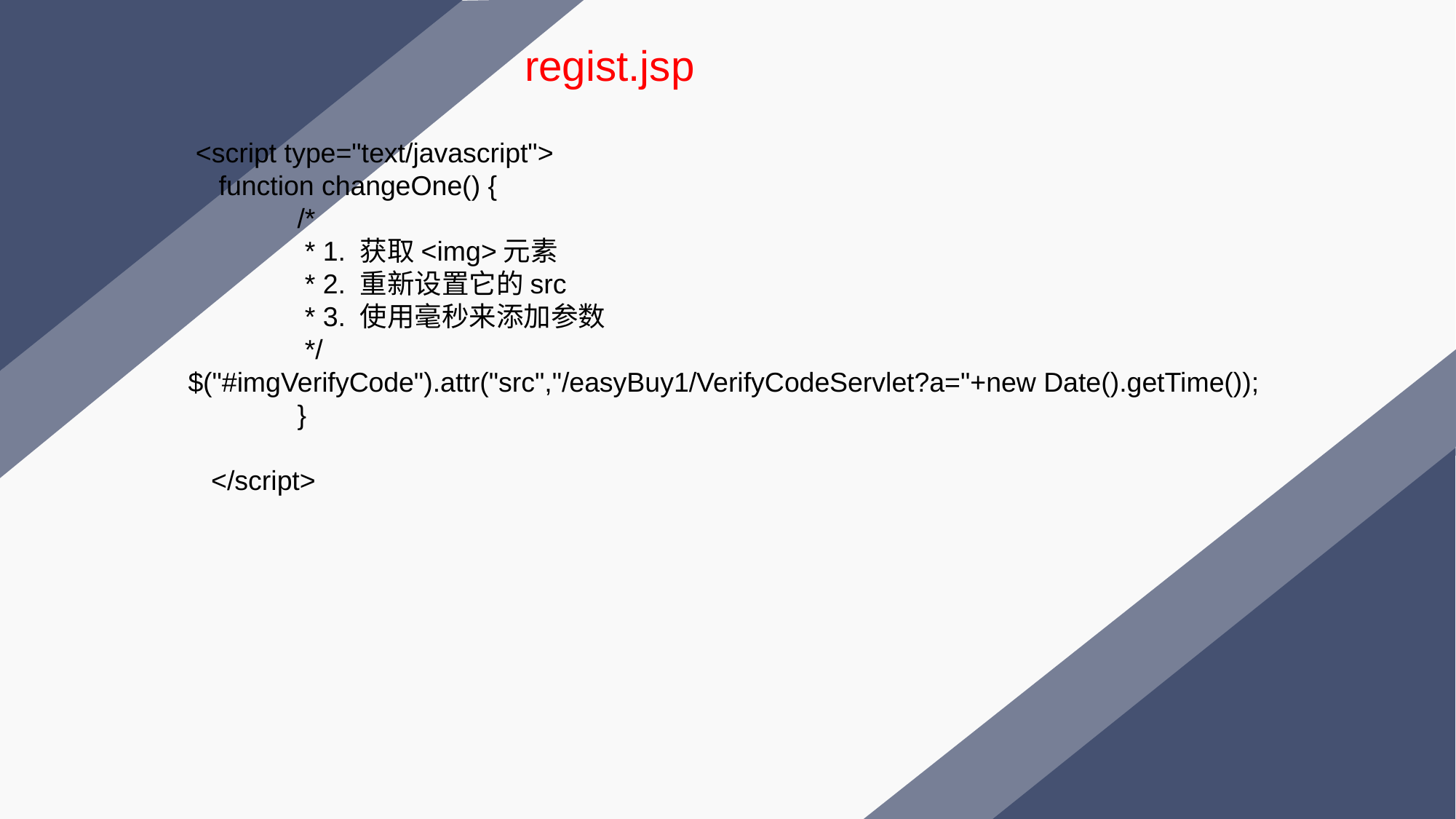

regist.jsp
 <script type="text/javascript">
    function changeOne() {
    	/*
    	 * 1. 获取<img>元素
    	 * 2. 重新设置它的src
    	 * 3. 使用毫秒来添加参数
    	 */
$("#imgVerifyCode").attr("src","/easyBuy1/VerifyCodeServlet?a="+new Date().getTime());
	}

   </script>